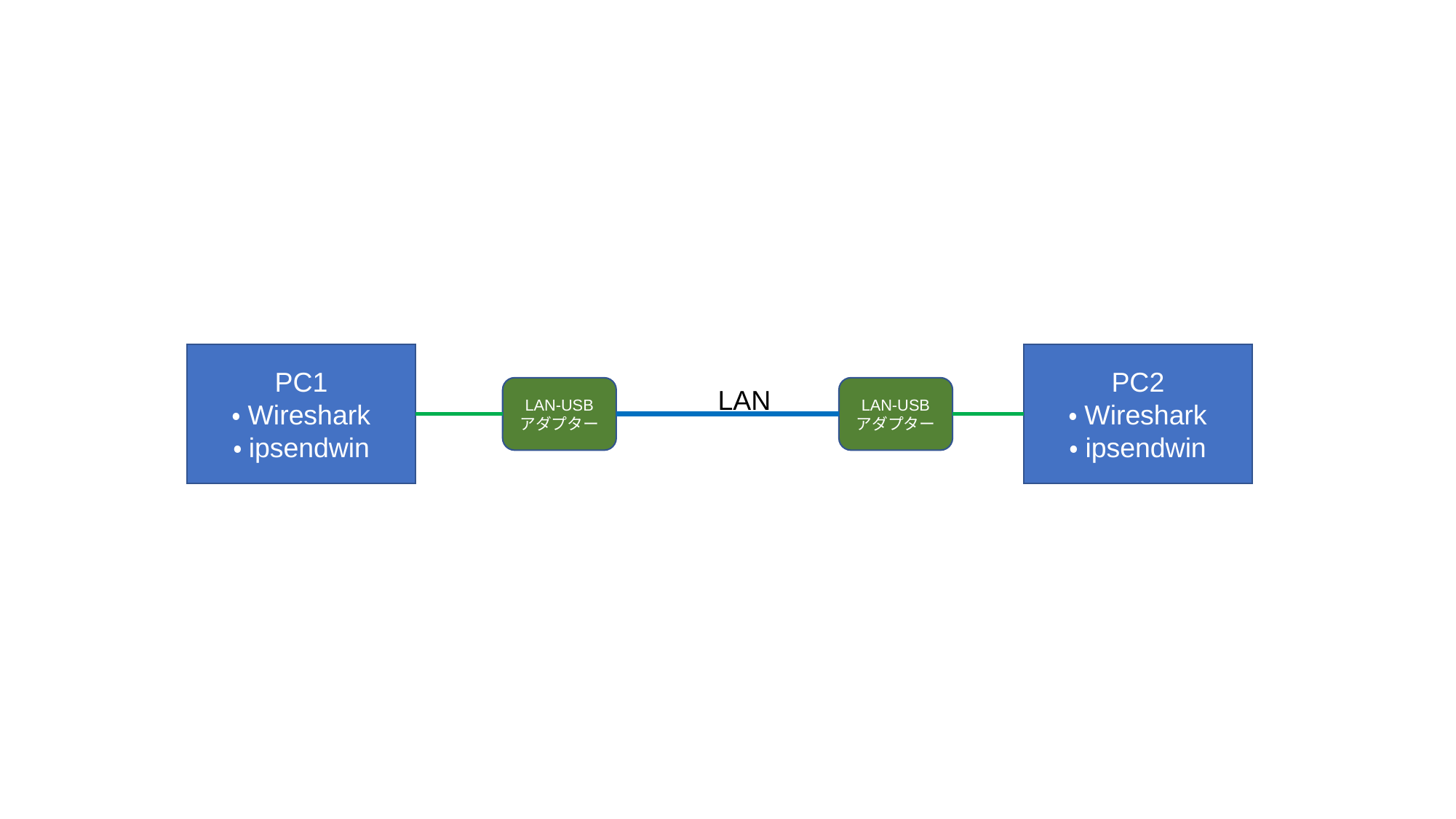

PC2
・Wireshark
・ipsendwin
PC1
・Wireshark
・ipsendwin
LAN‐USB
アダプター
LAN
LAN‐USB
アダプター